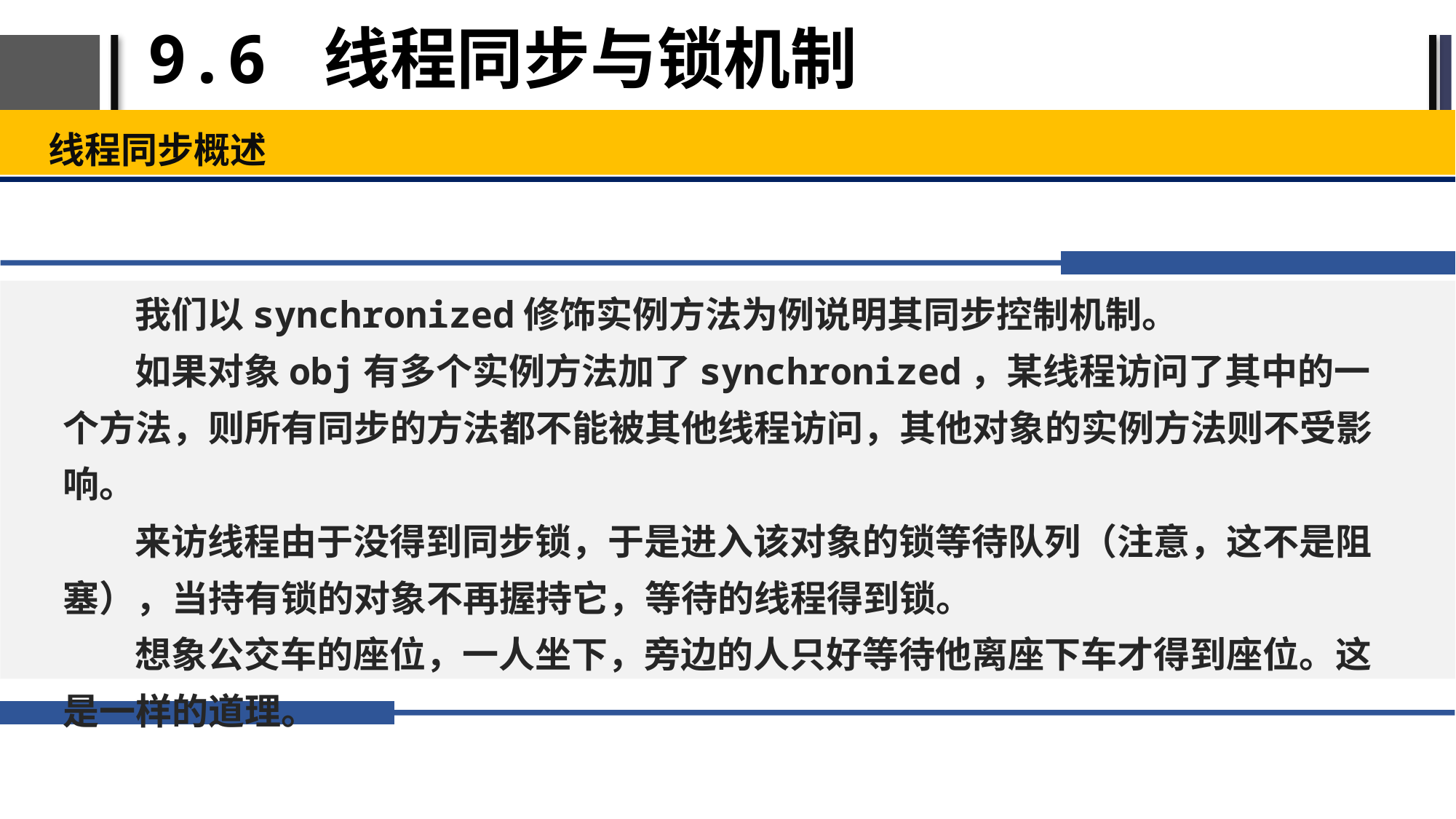

# 9.6 线程同步与锁机制

线程同步概述

 我们以synchronized修饰实例方法为例说明其同步控制机制。
 如果对象obj有多个实例方法加了synchronized，某线程访问了其中的一个方法，则所有同步的方法都不能被其他线程访问，其他对象的实例方法则不受影响。
 来访线程由于没得到同步锁，于是进入该对象的锁等待队列（注意，这不是阻塞），当持有锁的对象不再握持它，等待的线程得到锁。
 想象公交车的座位，一人坐下，旁边的人只好等待他离座下车才得到座位。这是一样的道理。